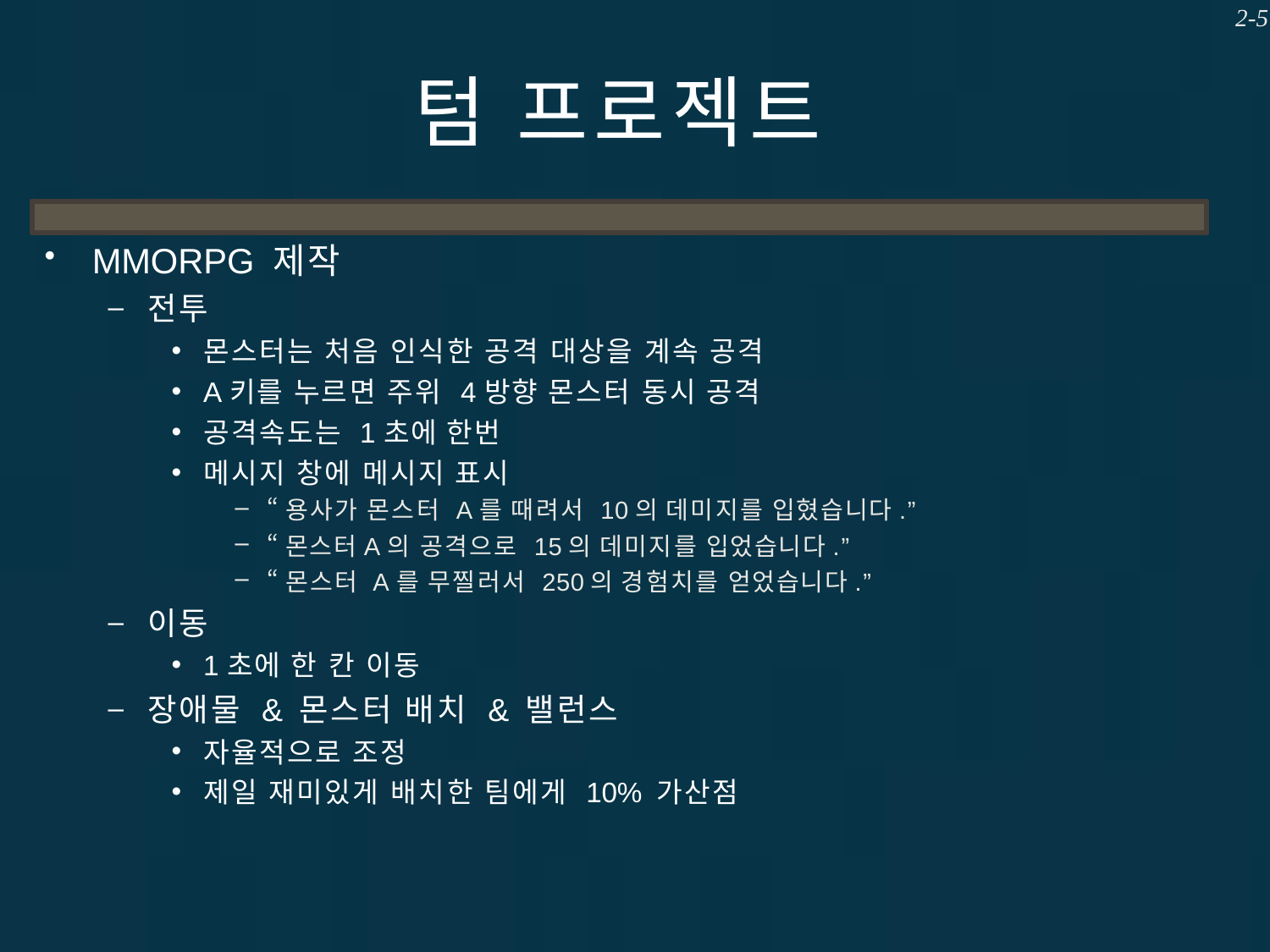

2-5
# 텀 프로젝트
MMORPG 제작
전투
몬스터는 처음 인식한 공격 대상을 계속 공격
A키를 누르면 주위 4방향 몬스터 동시 공격
공격속도는 1초에 한번
메시지 창에 메시지 표시
“용사가 몬스터 A를 때려서 10의 데미지를 입혔습니다.”
“몬스터A의 공격으로 15의 데미지를 입었습니다.”
“몬스터 A를 무찔러서 250의 경험치를 얻었습니다.”
이동
1초에 한 칸 이동
장애물 & 몬스터 배치 & 밸런스
자율적으로 조정
제일 재미있게 배치한 팀에게 10% 가산점